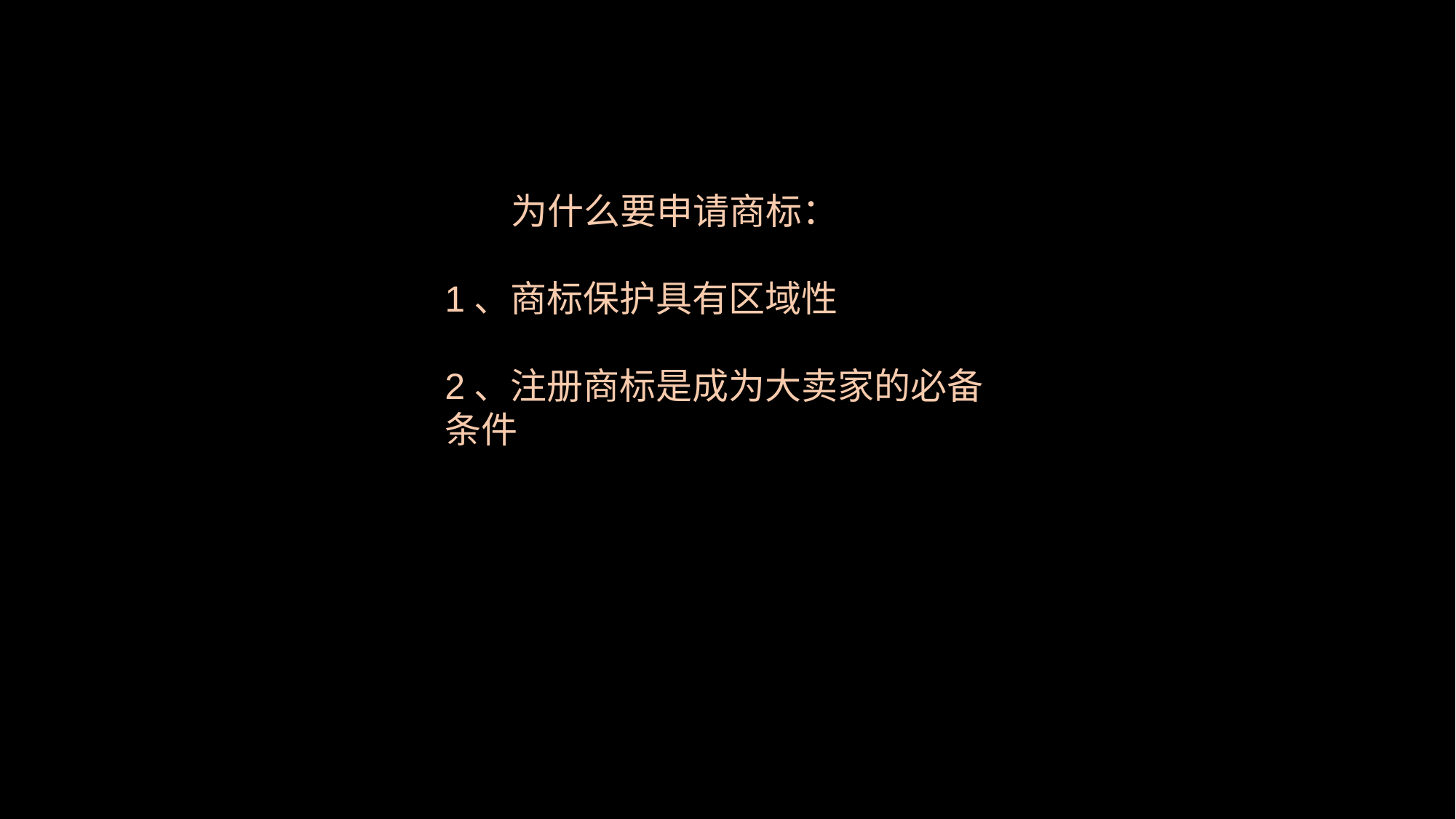

为什么要申请商标：

1、商标保护具有区域性

2、注册商标是成为大卖家的必备条件
#